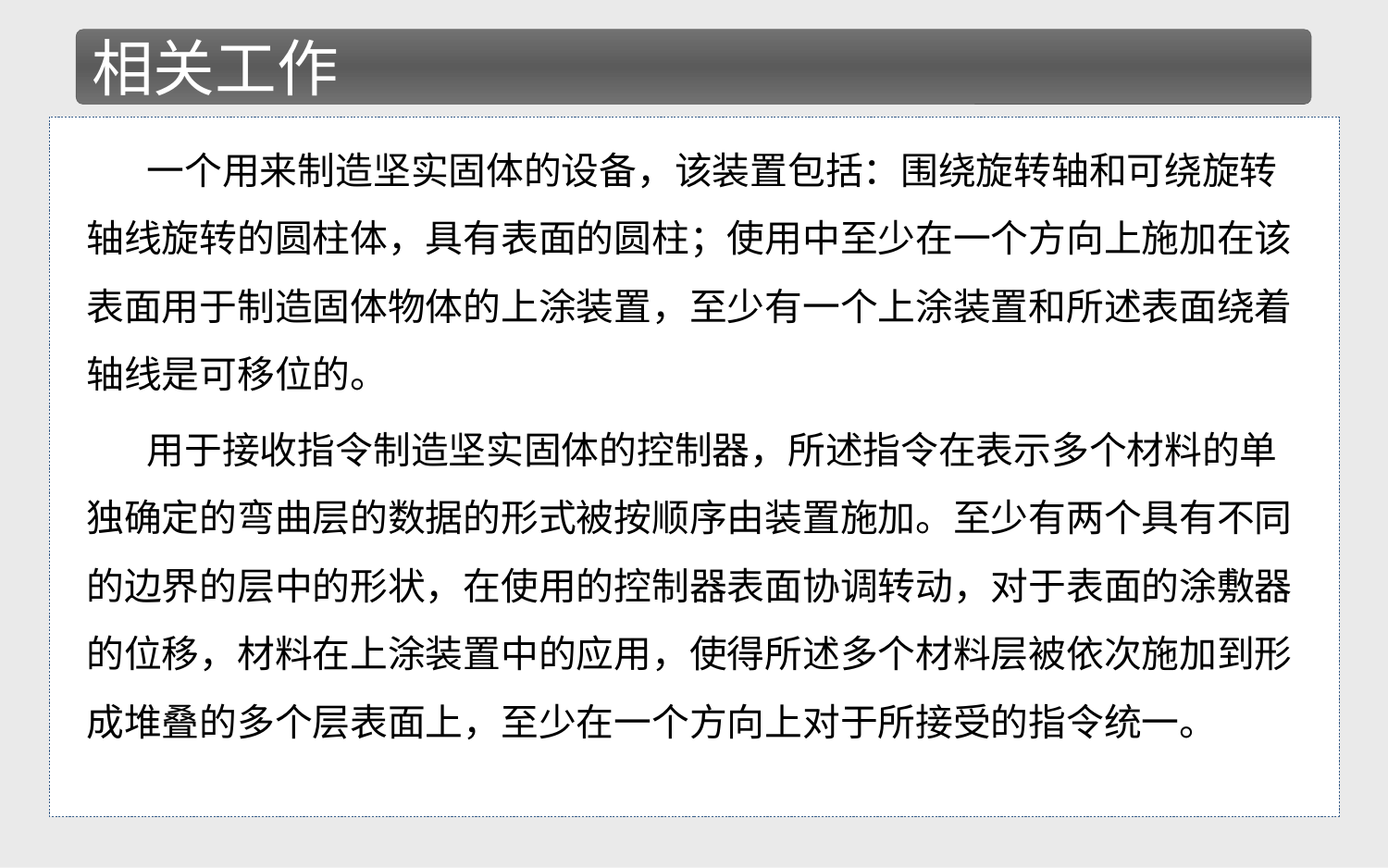

相关工作
            一个用来制造坚实固体的设备，该装置包括：围绕旋转轴和可绕旋转轴线旋转的圆柱体，具有表面的圆柱；使用中至少在一个方向上施加在该表面用于制造固体物体的上涂装置，至少有一个上涂装置和所述表面绕着轴线是可移位的。
            用于接收指令制造坚实固体的控制器，所述指令在表示多个材料的单独确定的弯曲层的数据的形式被按顺序由装置施加。至少有两个具有不同的边界的层中的形状，在使用的控制器表面协调转动，对于表面的涂敷器的位移，材料在上涂装置中的应用，使得所述多个材料层被依次施加到形成堆叠的多个层表面上，至少在一个方向上对于所接受的指令统一。